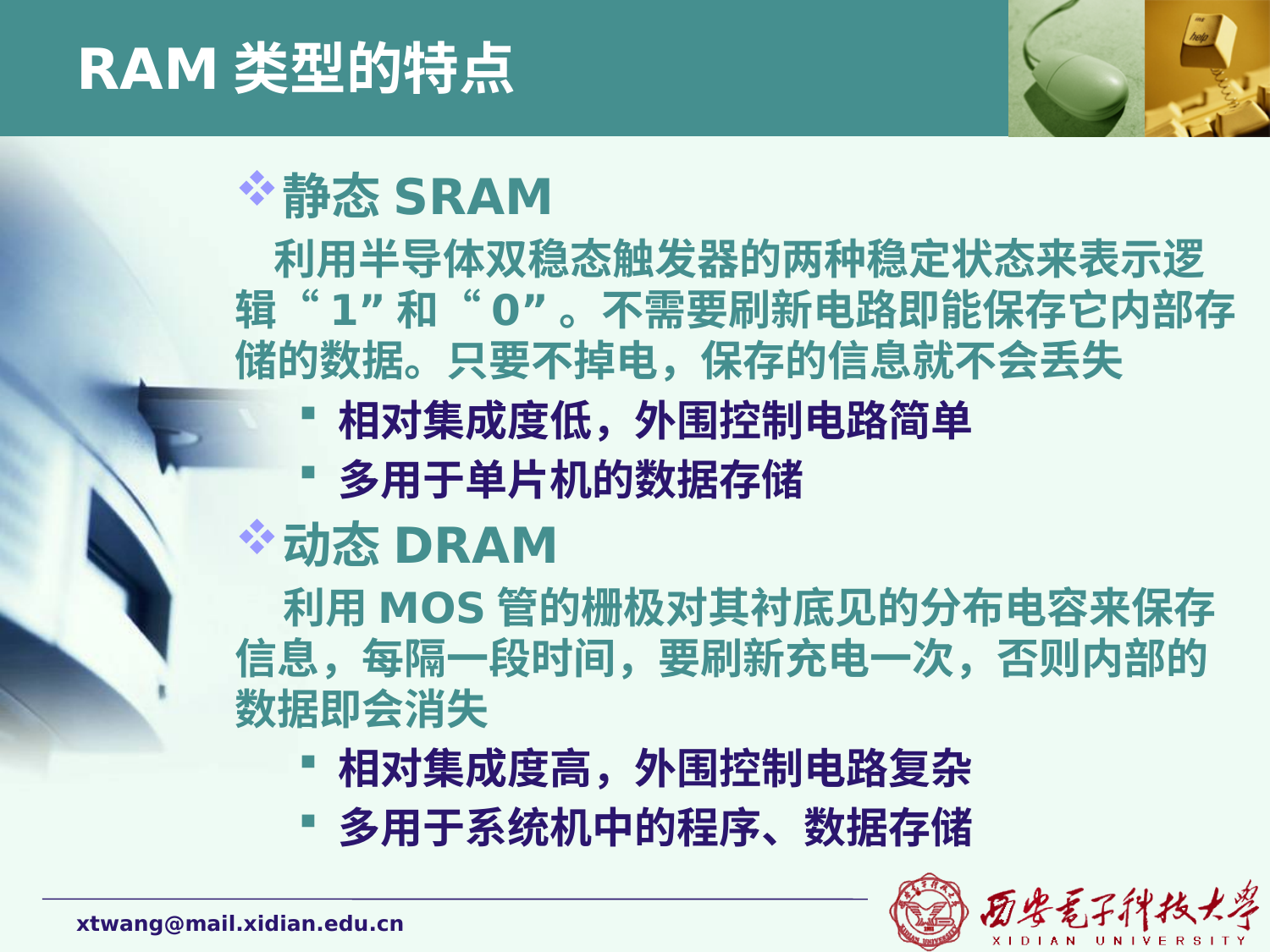

# RAM类型的特点
静态SRAM
   利用半导体双稳态触发器的两种稳定状态来表示逻辑“1”和“0”。不需要刷新电路即能保存它内部存储的数据。只要不掉电，保存的信息就不会丢失
相对集成度低，外围控制电路简单
多用于单片机的数据存储
动态DRAM
    利用MOS管的栅极对其衬底见的分布电容来保存信息，每隔一段时间，要刷新充电一次，否则内部的数据即会消失
相对集成度高，外围控制电路复杂
多用于系统机中的程序、数据存储
xtwang@mail.xidian.edu.cn